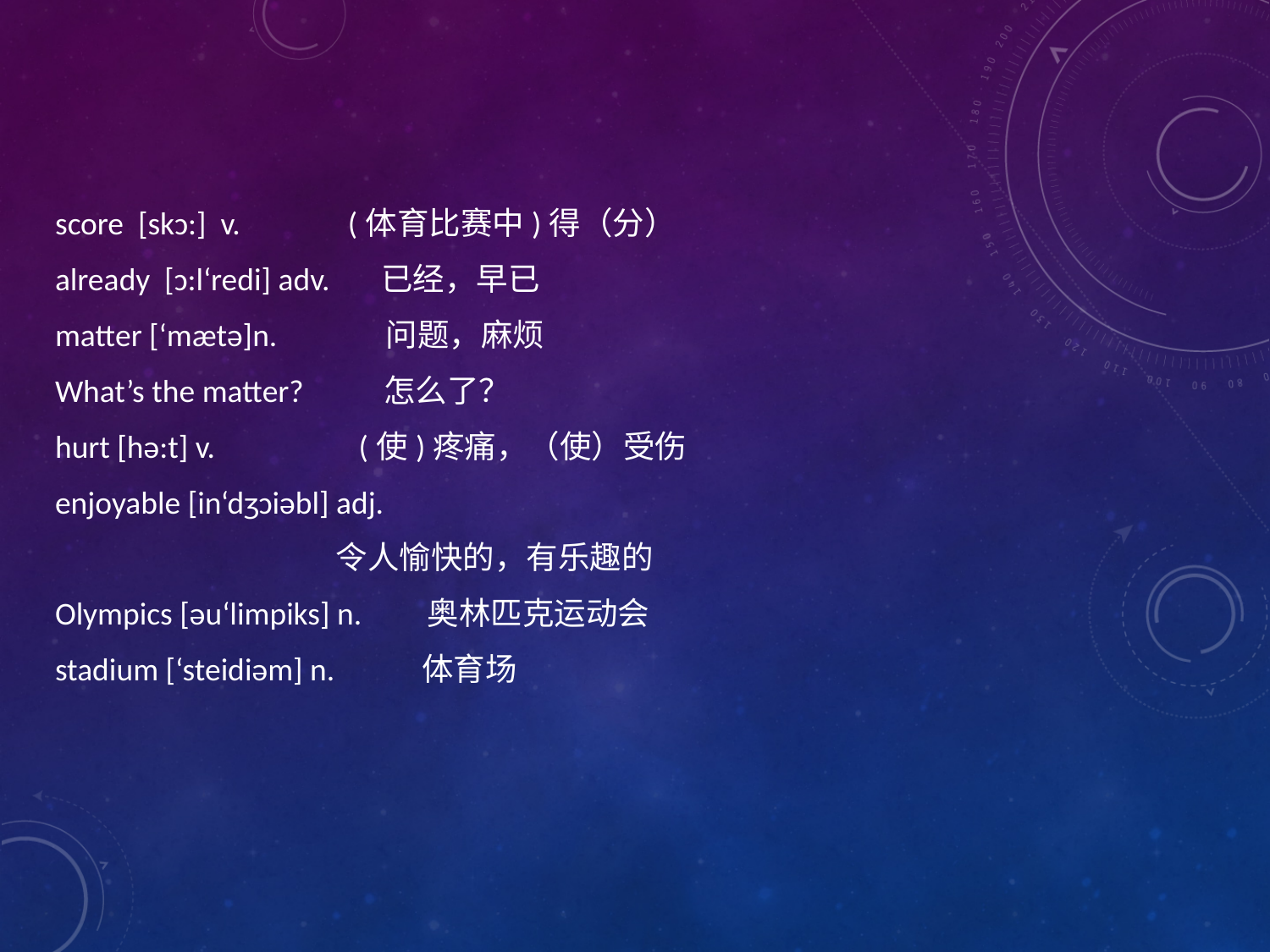

score  [skɔ:]  v.               (体育比赛中)得（分）
already  [ɔ:l‘redi] adv.      已经，早已
matter [‘mætə]n.              问题，麻烦
What’s the matter?          怎么了？
hurt [hə:t] v.                    (使)疼痛，（使）受伤
enjoyable [in‘dʒɔiəbl] adj.
                                      令人愉快的，有乐趣的
Olympics [əu‘limpiks] n.        奥林匹克运动会
stadium [‘steidiəm] n.           体育场